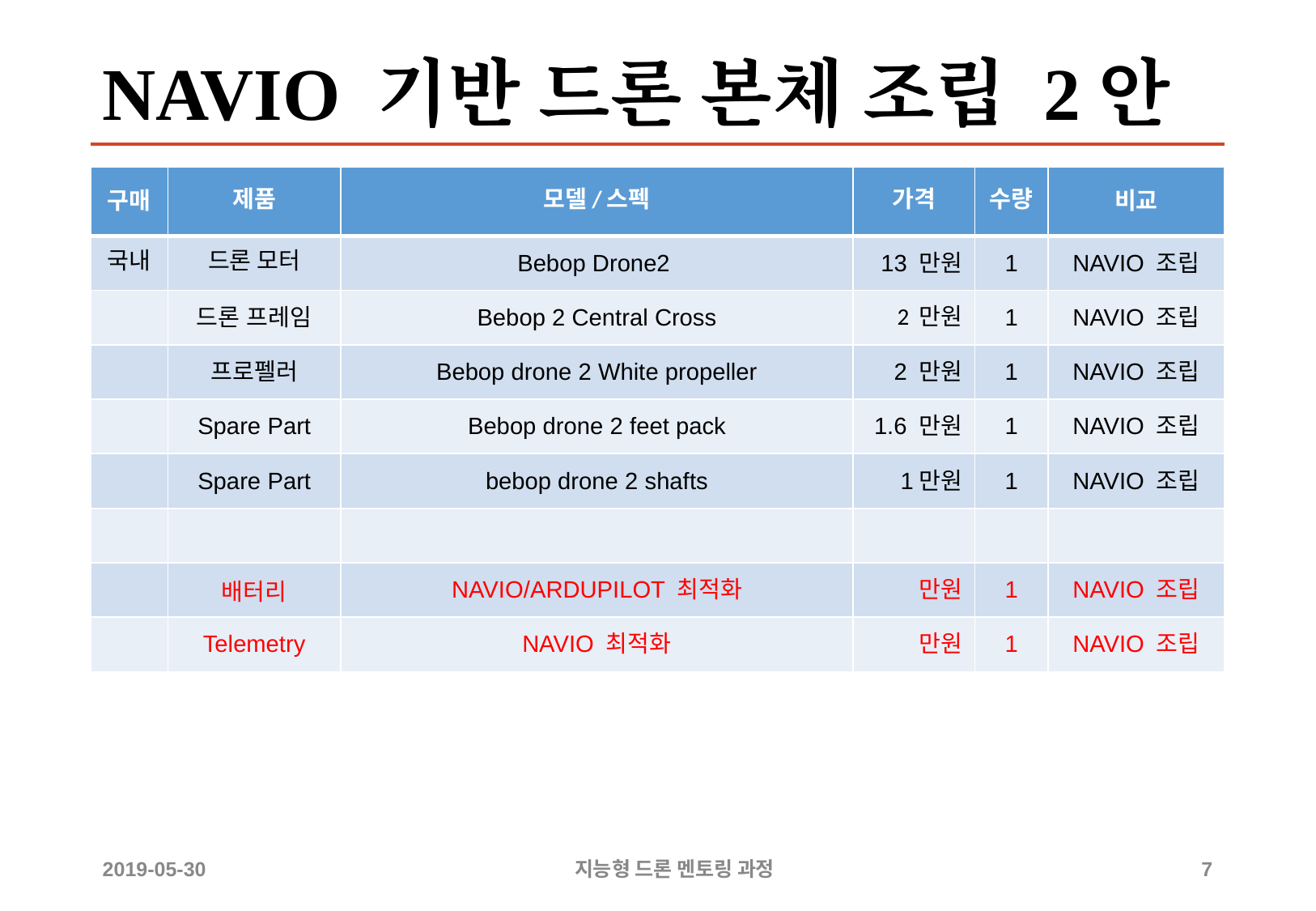

# NAVIO 기반 드론 본체 조립 2안
| 구매 | 제품 | 모델/스펙 | 가격 | 수량 | 비교 |
| --- | --- | --- | --- | --- | --- |
| 국내 | 드론 모터 | Bebop Drone2 | 13 만원 | 1 | NAVIO 조립 |
|  | 드론 프레임 | Bebop 2 Central Cross | 2 만원 | 1 | NAVIO 조립 |
|  | 프로펠러 | Bebop drone 2 White propeller | 2 만원 | 1 | NAVIO 조립 |
|  | Spare Part | Bebop drone 2 feet pack | 1.6 만원 | 1 | NAVIO 조립 |
|  | Spare Part | bebop drone 2 shafts | 1만원 | 1 | NAVIO 조립 |
|  |  |  |  |  |  |
|  | 배터리 | NAVIO/ARDUPILOT 최적화 | 만원 | 1 | NAVIO 조립 |
|  | Telemetry | NAVIO 최적화 | 만원 | 1 | NAVIO 조립 |
2019-05-30
지능형 드론 멘토링 과정
7